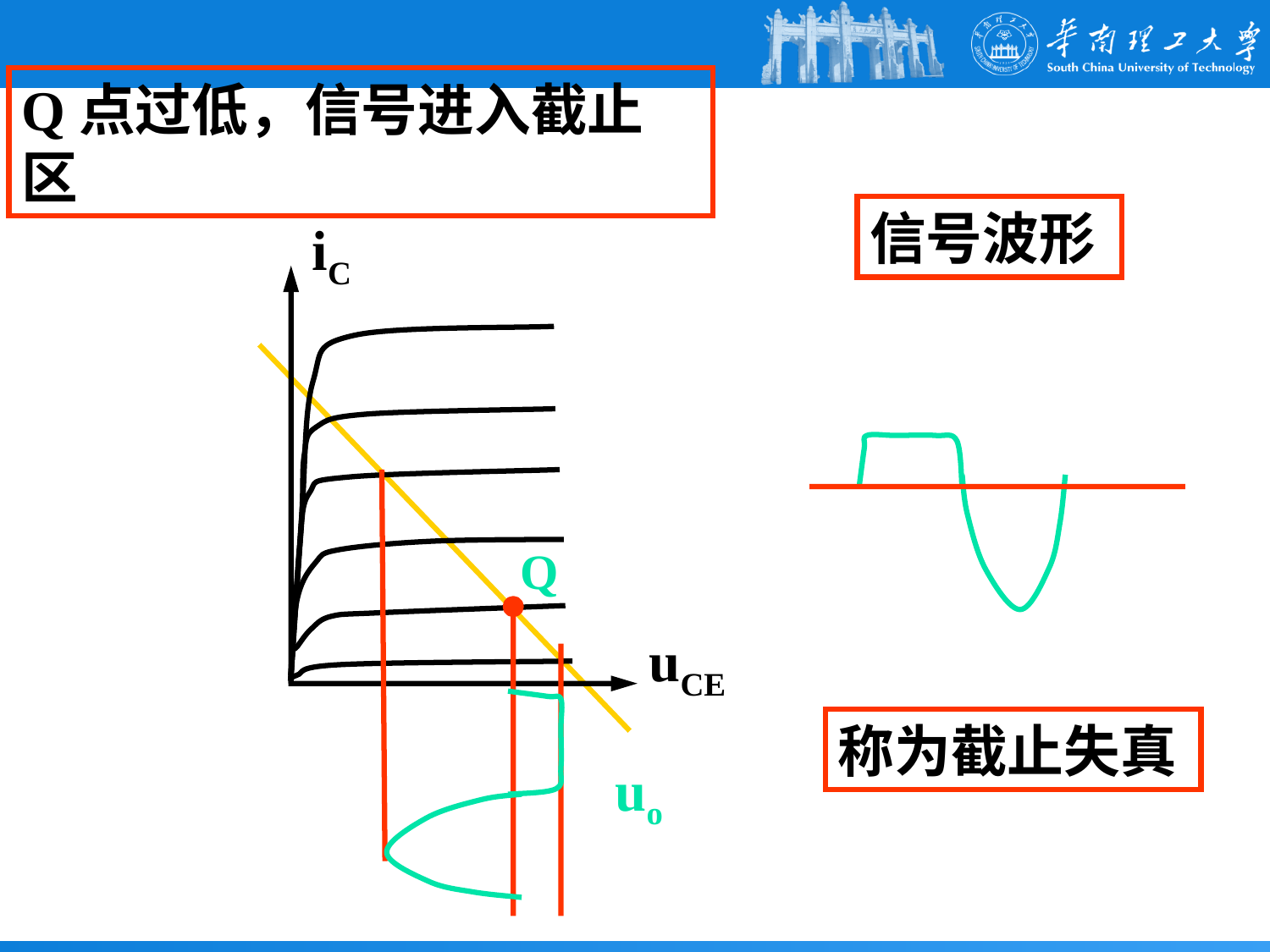

Q点过低，信号进入截止区
信号波形
iC

uCE

Q

称为截止失真
uo